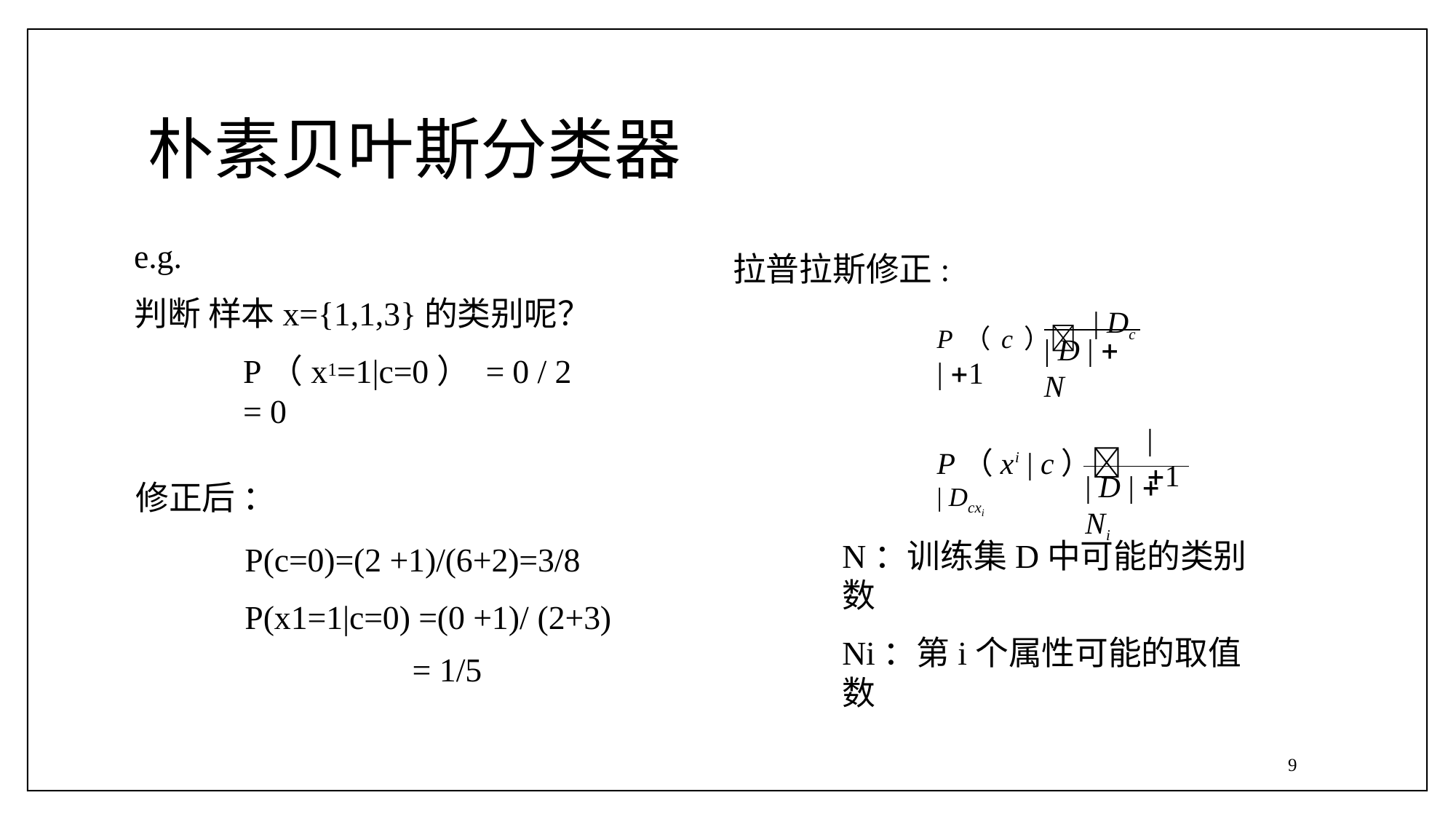

# 朴素贝叶斯分类器
e.g.
判断 样本x={1,1,3}的类别呢？
P（x1=1|c=0） = 0 / 2 = 0
拉普拉斯修正:
P（c）= | Dc | +1
| D | + N

| +1
P（xi  | c）= | Dcxi
修正后 ：
P(c=0)=(2 +1)/(6+2)=3/8  P(x1=1|c=0) =(0 +1)/ (2+3)
= 1/5
| D | + Ni

N：训练集D中可能的类别数
Ni：第i个属性可能的取值数
9